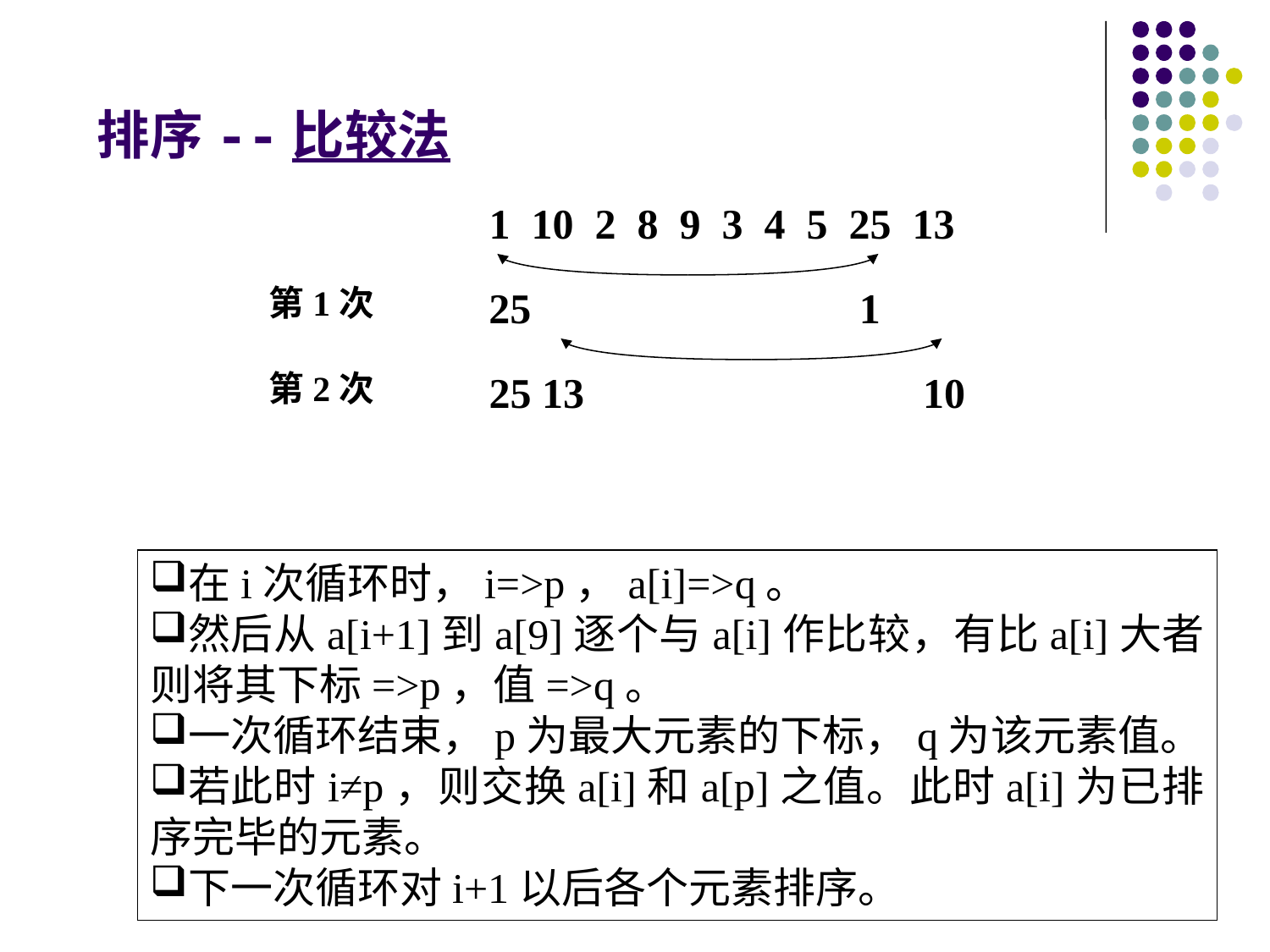

排序--比较法

1  10  2  8  9  3  4  5  25  13

第1次
25                               1

第2次
25 13                                10
在i次循环时，i=>p，a[i]=>q。
然后从a[i+1]到a[9]逐个与a[i]作比较，有比a[i]大者则将其下标=>p，值=>q。
一次循环结束，p为最大元素的下标，q为该元素值。
若此时i≠p，则交换a[i]和a[p]之值。此时a[i]为已排序完毕的元素。
下一次循环对i+1以后各个元素排序。